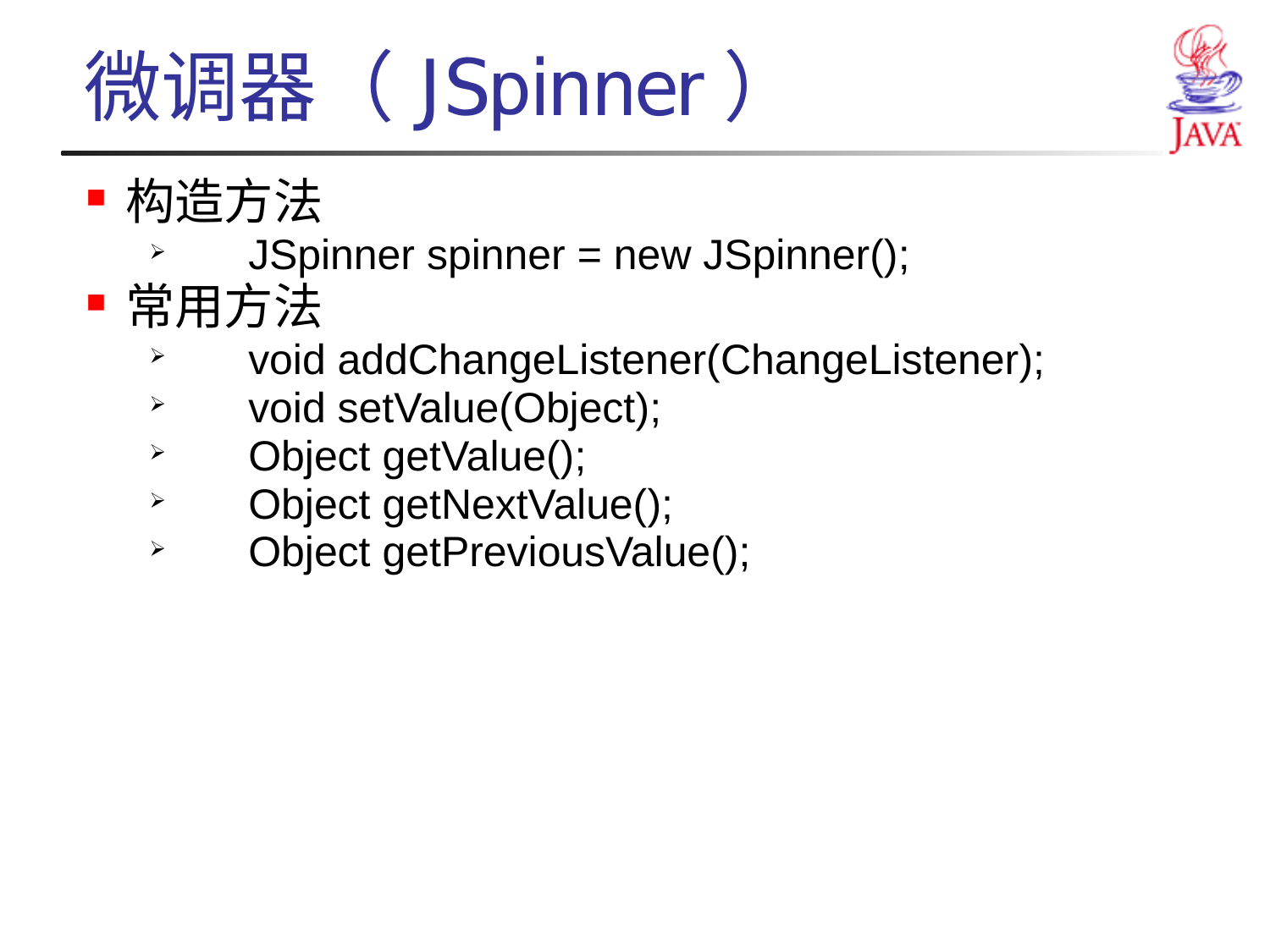

# 微调器（JSpinner）
构造方法
JSpinner spinner = new JSpinner();
常用方法
void addChangeListener(ChangeListener);
void setValue(Object);
Object getValue();
Object getNextValue();
Object getPreviousValue();